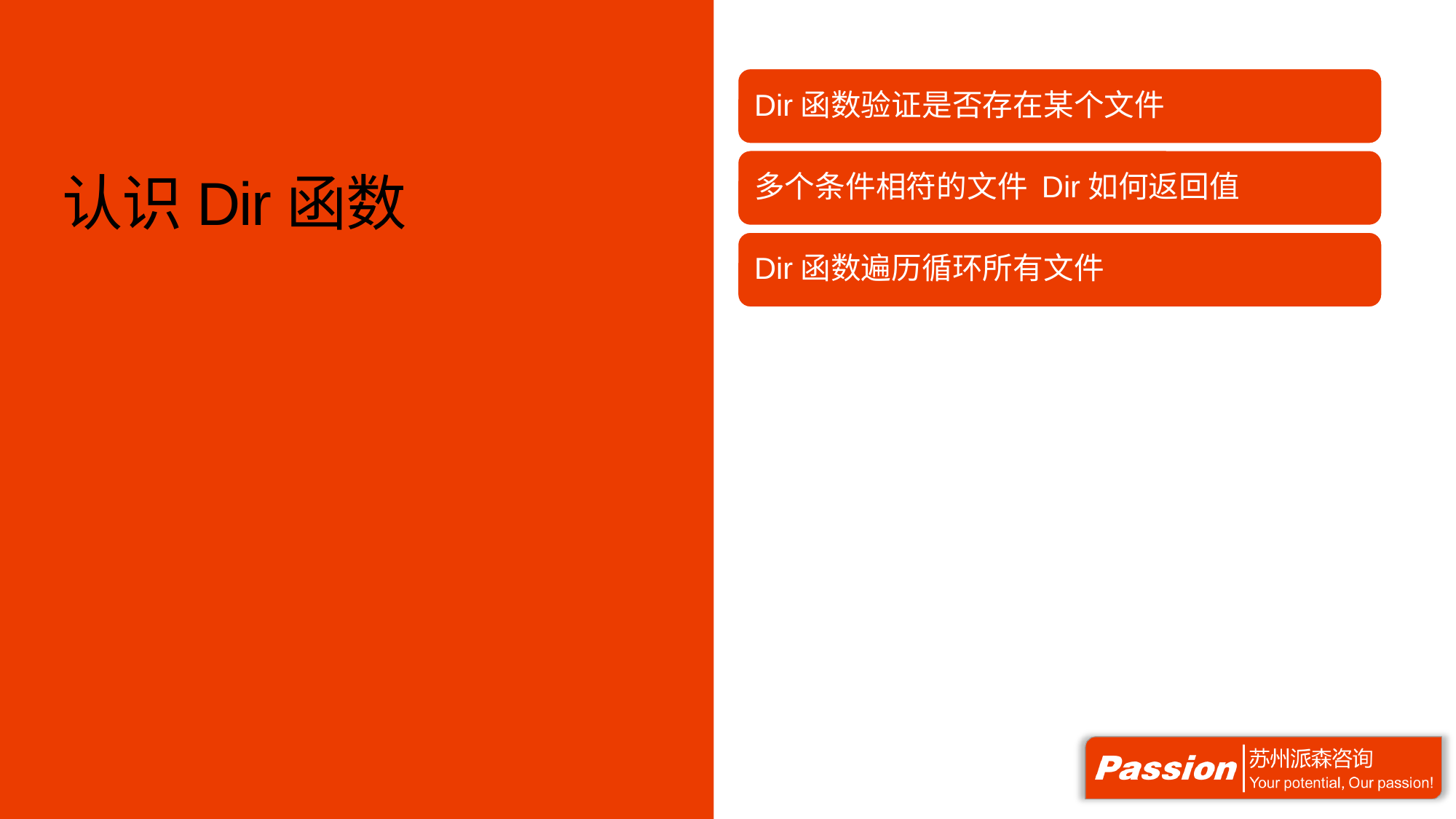

Dir函数验证是否存在某个文件
多个条件相符的文件 Dir如何返回值
Dir函数遍历循环所有文件
认识Dir函数